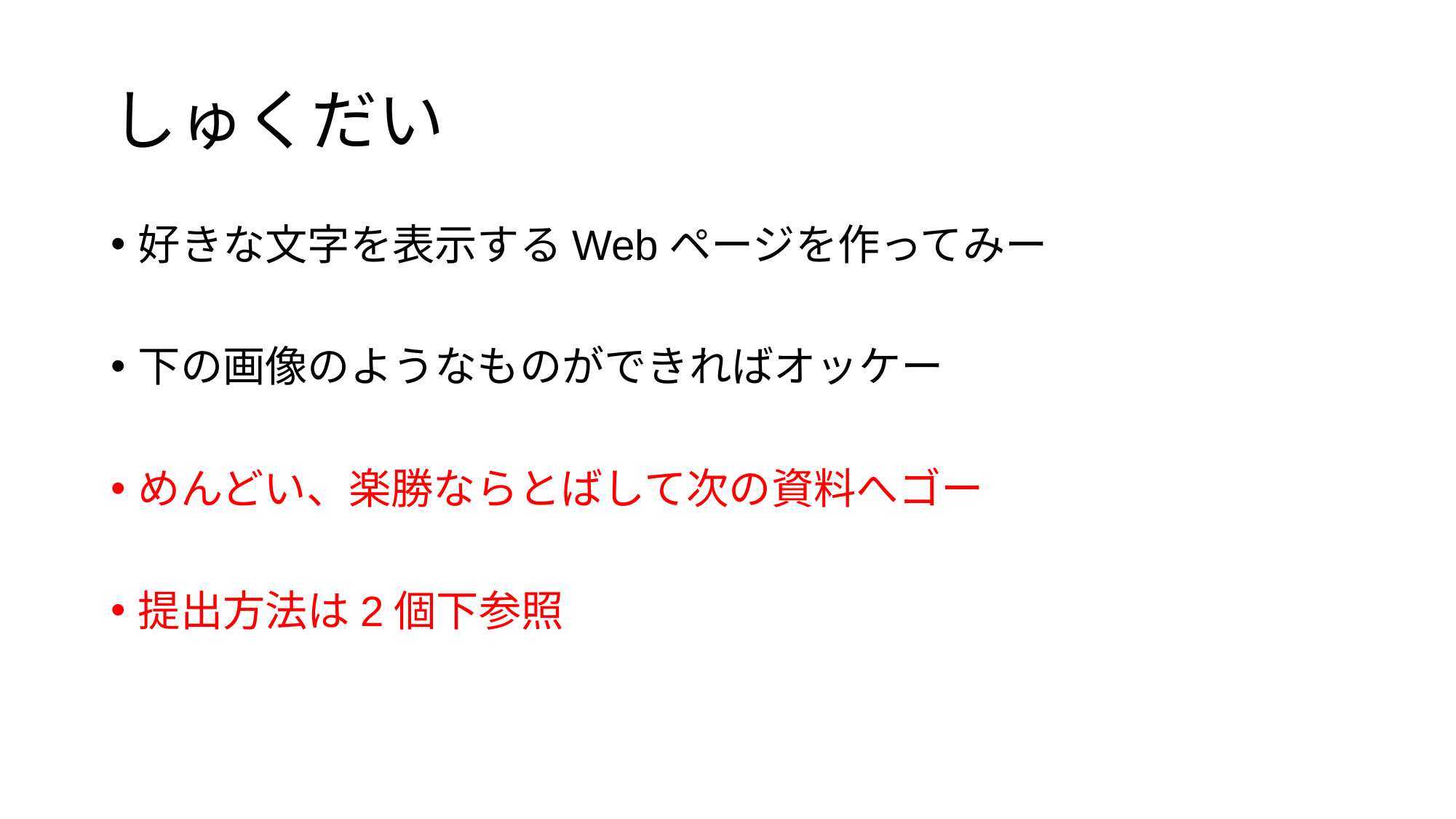

# しゅくだい
好きな文字を表示するWebページを作ってみー

下の画像のようなものができればオッケー

めんどい、楽勝ならとばして次の資料へゴー

提出方法は2個下参照